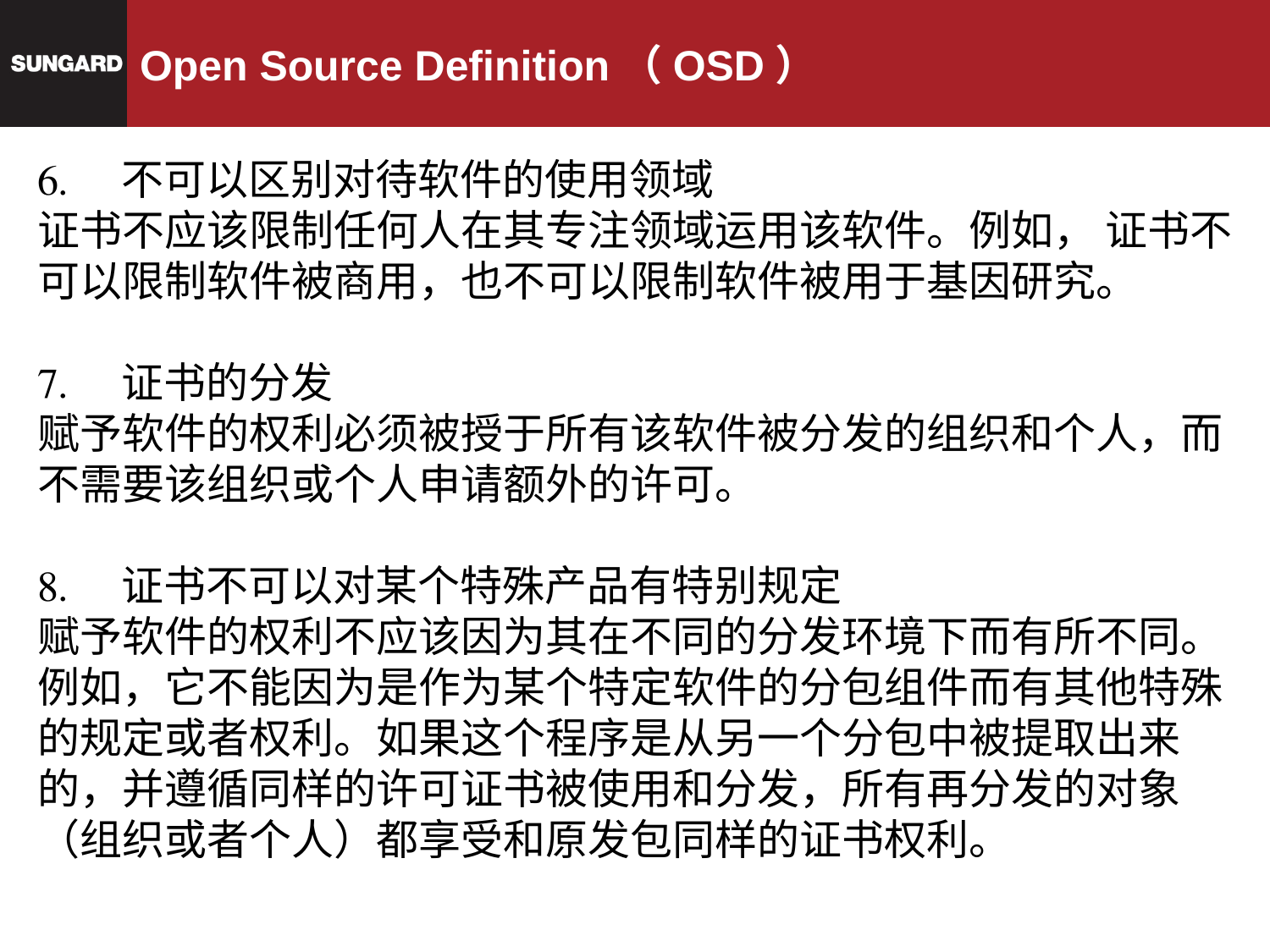

# Open Source Definition（OSD）
6.    不可以区别对待软件的使用领域
证书不应该限制任何人在其专注领域运用该软件。例如， 证书不可以限制软件被商用，也不可以限制软件被用于基因研究。

7.    证书的分发
赋予软件的权利必须被授于所有该软件被分发的组织和个人，而不需要该组织或个人申请额外的许可。

8.    证书不可以对某个特殊产品有特别规定
赋予软件的权利不应该因为其在不同的分发环境下而有所不同。例如，它不能因为是作为某个特定软件的分包组件而有其他特殊的规定或者权利。如果这个程序是从另一个分包中被提取出来的，并遵循同样的许可证书被使用和分发，所有再分发的对象（组织或者个人）都享受和原发包同样的证书权利。